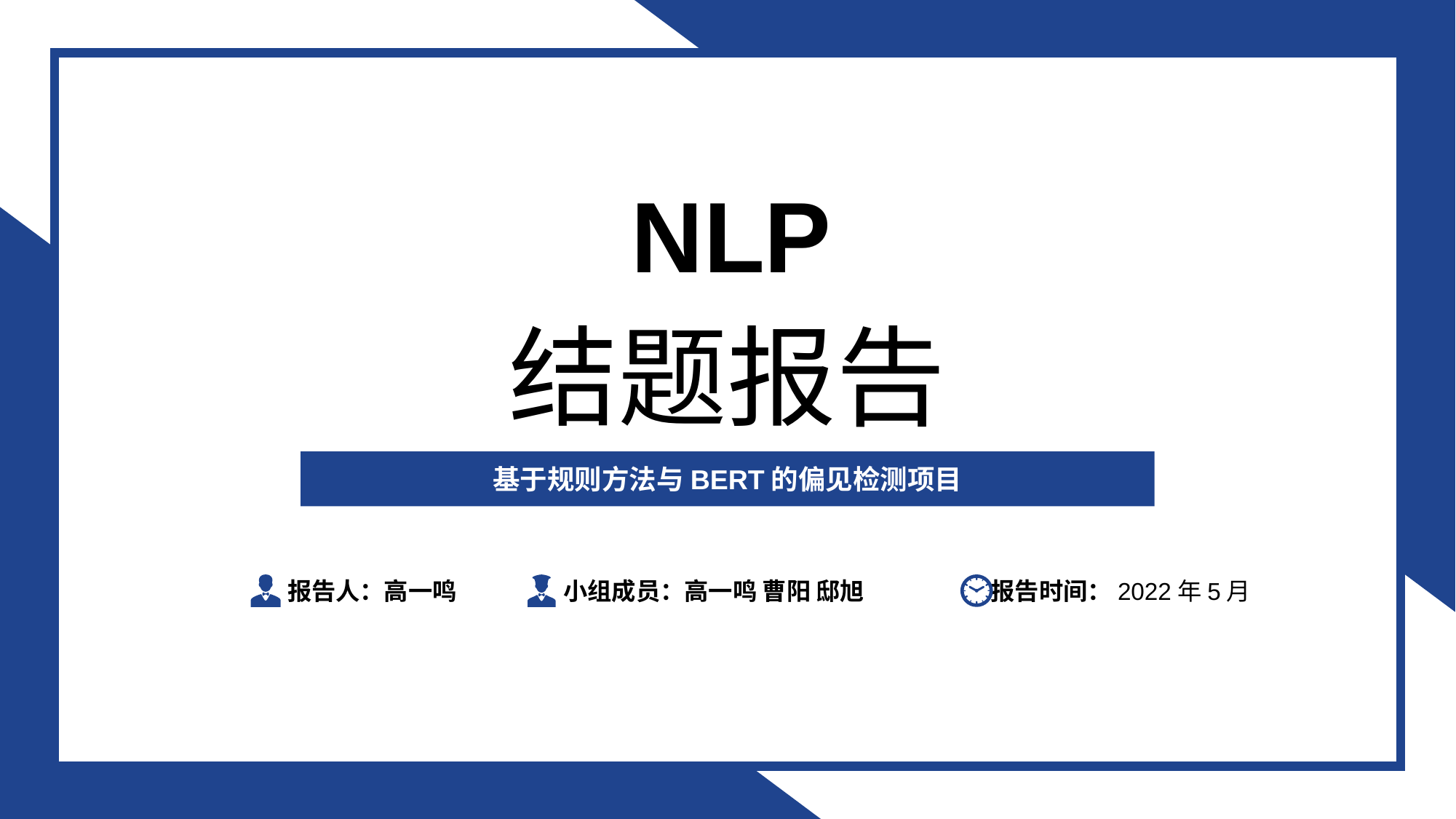

NLP
结题报告
基于规则方法与BERT的偏见检测项目
报告时间：2022年5月

报告人：高一鸣

小组成员：高一鸣 曹阳 邸旭